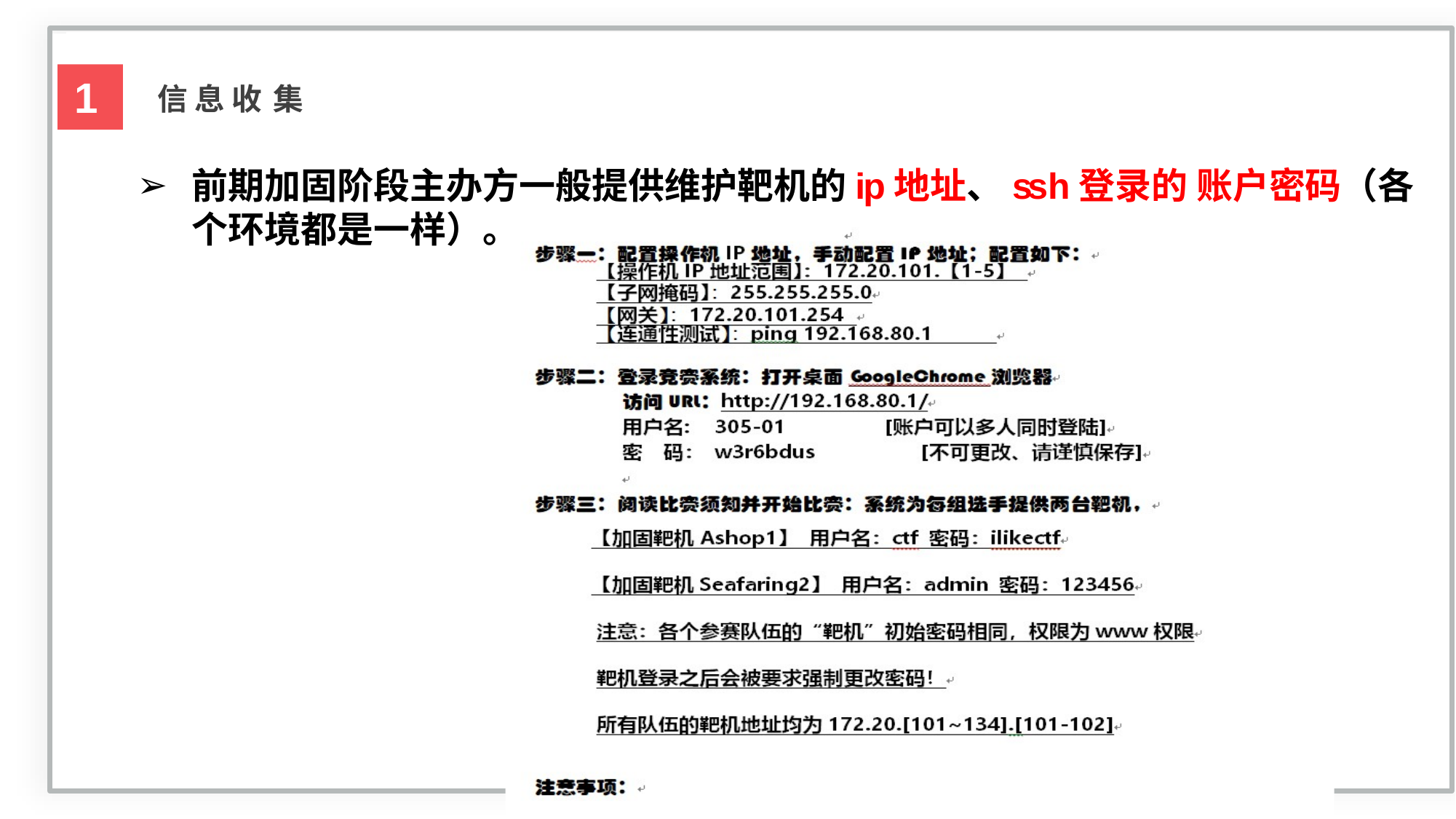

1
信 息 收 集
前期加固阶段主办方一般提供维护靶机的ip地址、ssh登录的 账户密码（各个环境都是一样）。